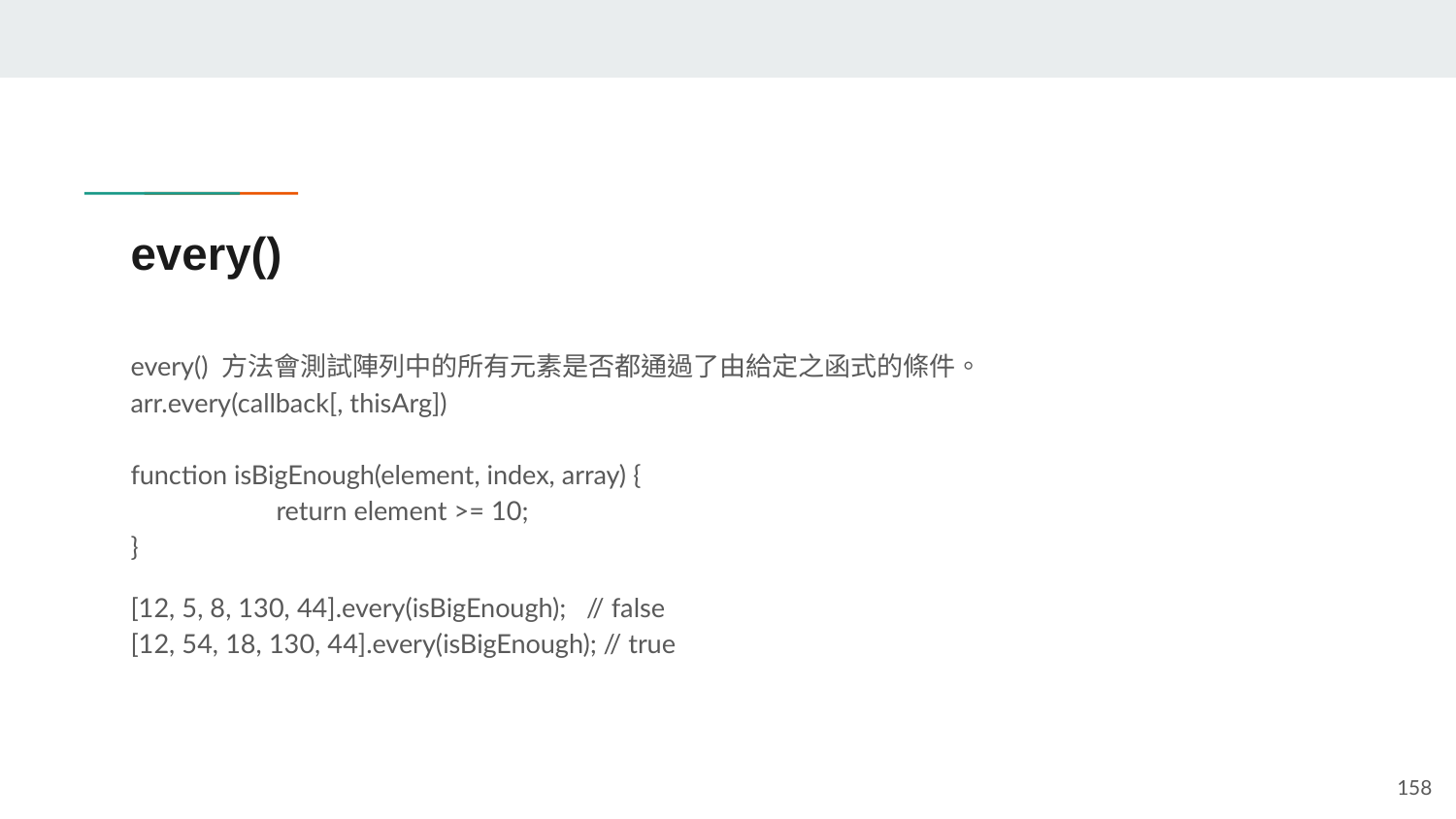

# every()
every() 方法會測試陣列中的所有元素是否都通過了由給定之函式的條件。
arr.every(callback[, thisArg])
function isBigEnough(element, index, array) {
	return element >= 10;
}
[12, 5, 8, 130, 44].every(isBigEnough);   // false
[12, 54, 18, 130, 44].every(isBigEnough); // true
158